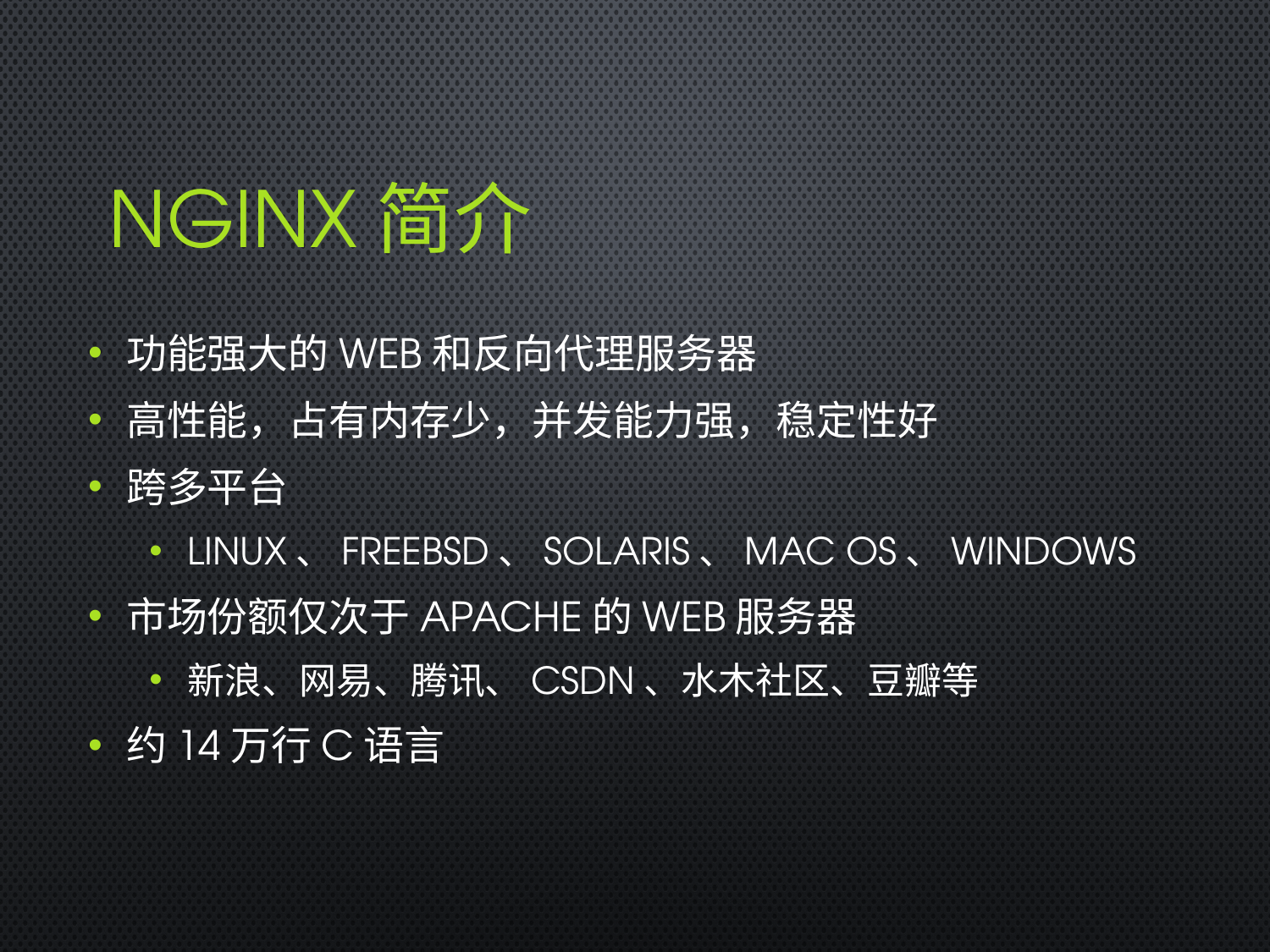

# Nginx简介
功能强大的Web和反向代理服务器
高性能，占有内存少，并发能力强，稳定性好
跨多平台
Linux、FreeBSD、Solaris、Mac OS、Windows
市场份额仅次于Apache的Web服务器
新浪、网易、腾讯、CSDN、水木社区、豆瓣等
约14万行C语言